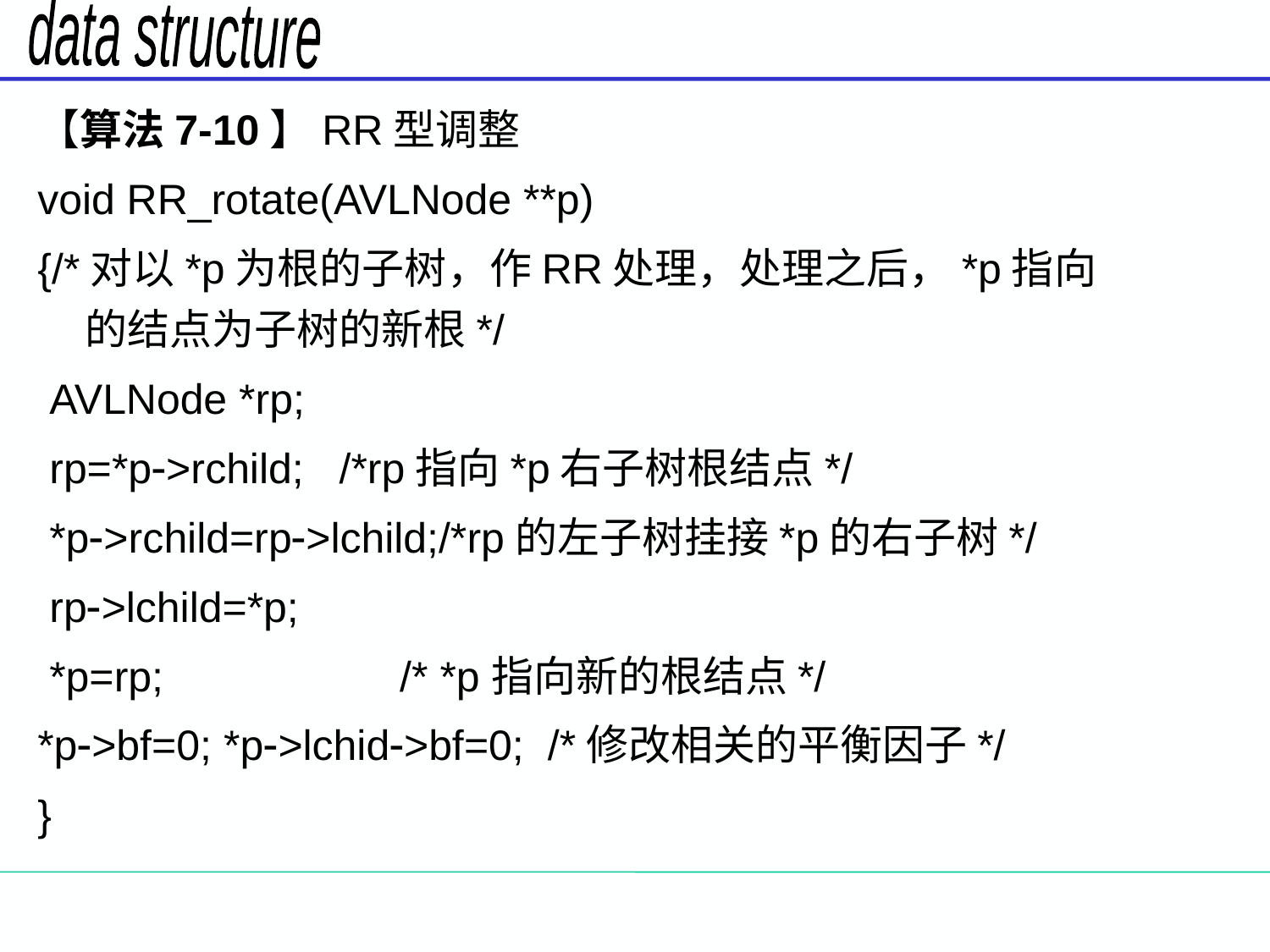

【算法7-10】RR型调整
void RR_rotate(AVLNode **p)
{/*对以*p为根的子树，作RR处理，处理之后，*p指向的结点为子树的新根*/
 AVLNode *rp;
 rp=*p−>rchild;   /*rp指向*p右子树根结点*/
 *p−>rchild=rp−>lchild;/*rp的左子树挂接*p的右子树*/
 rp−>lchild=*p;
 *p=rp;                    /* *p指向新的根结点*/
*p−>bf=0; *p−>lchid−>bf=0;  /*修改相关的平衡因子*/
}